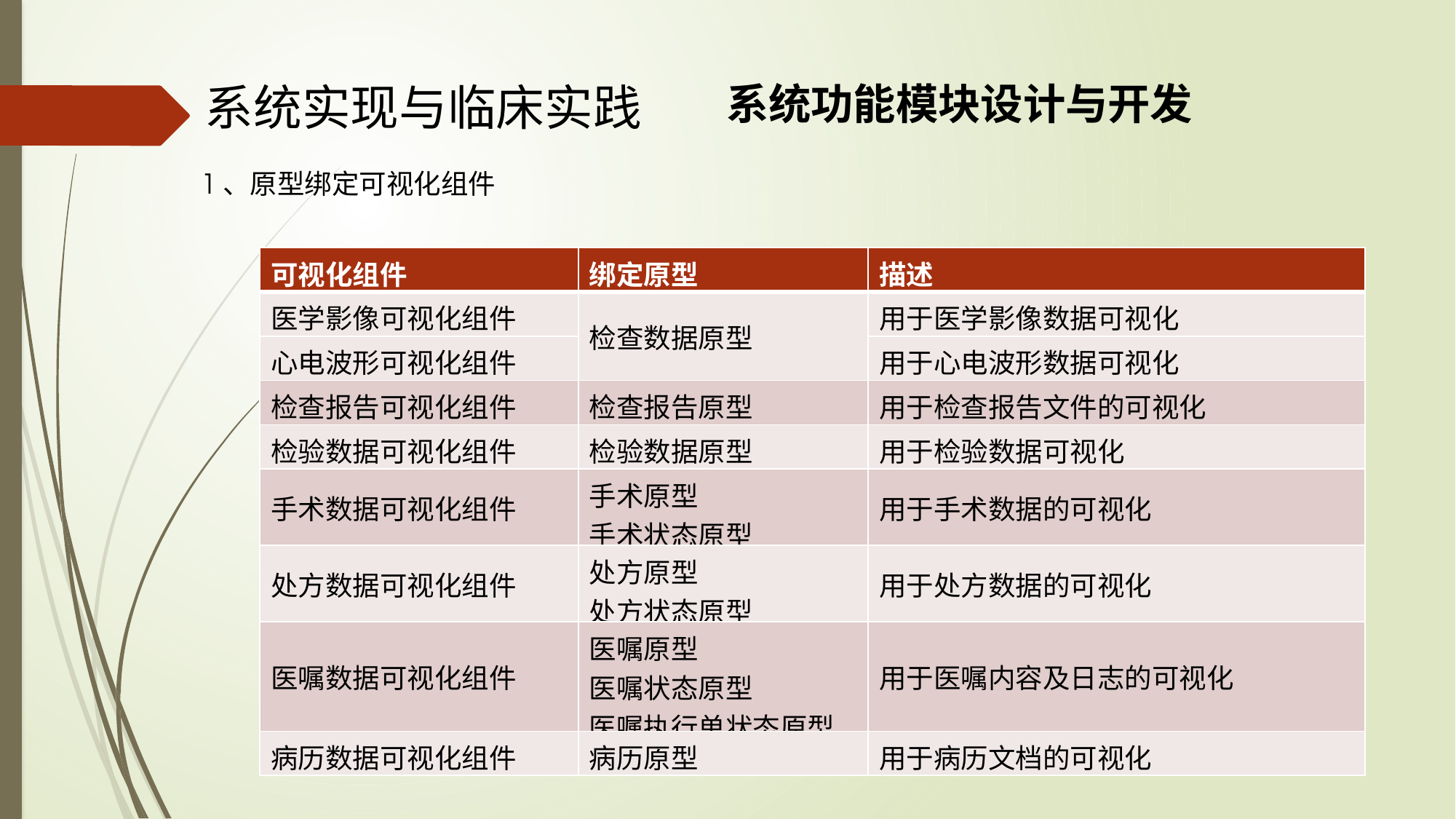

系统实现与临床实践
系统功能模块设计与开发
1、原型绑定可视化组件
| 可视化组件 | 绑定原型 | 描述 |
| --- | --- | --- |
| 医学影像可视化组件 | 检查数据原型 | 用于医学影像数据可视化 |
| 心电波形可视化组件 |  | 用于心电波形数据可视化 |
| 检查报告可视化组件 | 检查报告原型 | 用于检查报告文件的可视化 |
| 检验数据可视化组件 | 检验数据原型 | 用于检验数据可视化 |
| 手术数据可视化组件 | 手术原型 手术状态原型 | 用于手术数据的可视化 |
| 处方数据可视化组件 | 处方原型 处方状态原型 | 用于处方数据的可视化 |
| 医嘱数据可视化组件 | 医嘱原型 医嘱状态原型 医嘱执行单状态原型 | 用于医嘱内容及日志的可视化 |
| 病历数据可视化组件 | 病历原型 | 用于病历文档的可视化 |